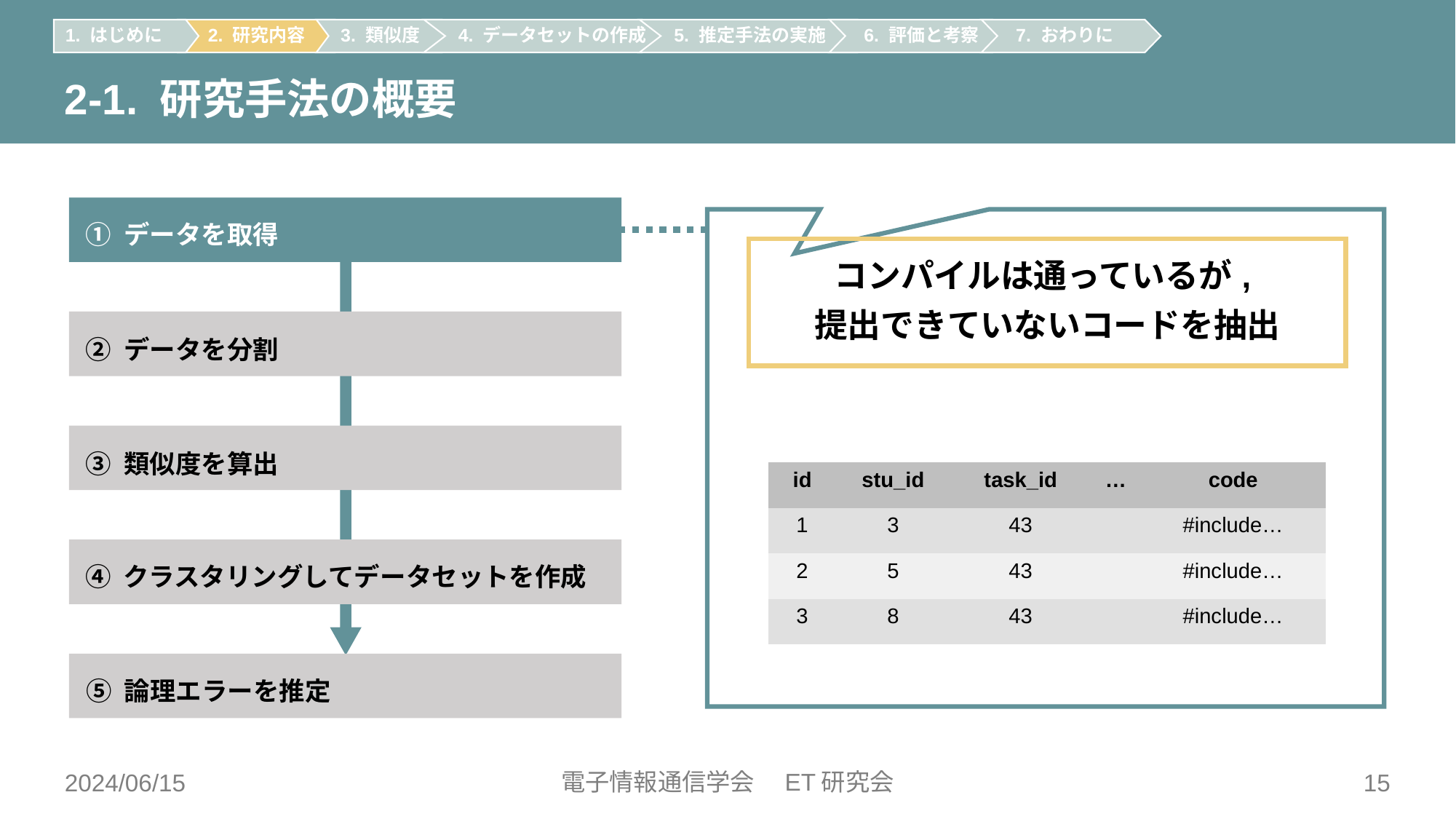

6. 評価と考察
   7. おわりに
 1. はじめに
  2. 研究内容
 3. 類似度
   4. データセットの作成
   5. 推定手法の実施
2-1. 研究手法の概要

 ① データを取得

コンパイルは通っているが,
提出できていないコードを抽出

 ② データを分割

 ③ 類似度を算出
| id | stu\_id | task\_id | … | code |
| --- | --- | --- | --- | --- |
| 1 | 3 | 43 |  | #include… |
| 2 | 5 | 43 |  | #include… |
| 3 | 8 | 43 |  | #include… |

 ④ クラスタリングしてデータセットを作成

 ⑤ 論理エラーを推定
電子情報通信学会　ET研究会
2024/06/15
15